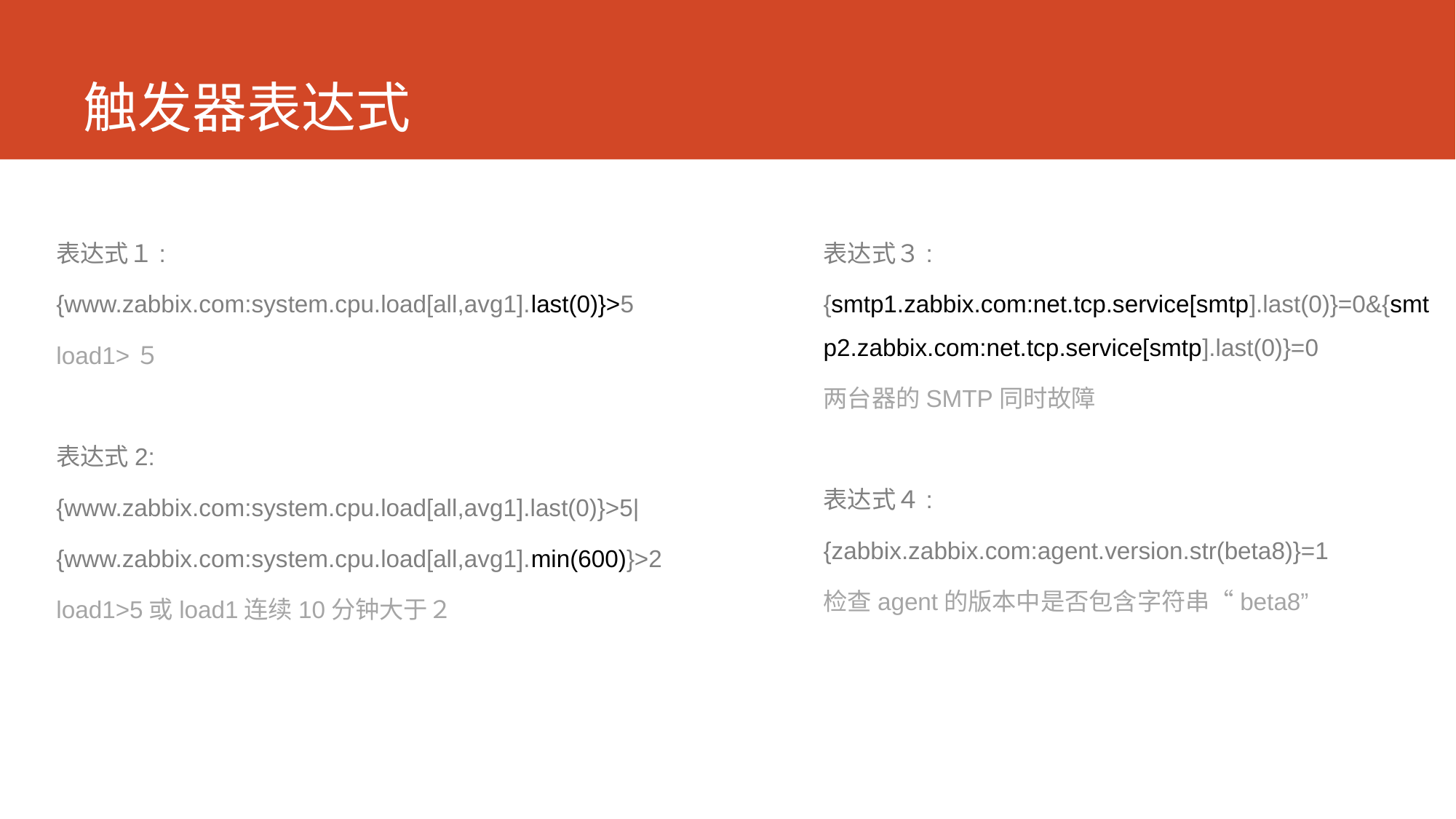

# 触发器表达式
表达式１:
{www.zabbix.com:system.cpu.load[all,avg1].last(0)}>5
load1>５

表达式2:
{www.zabbix.com:system.cpu.load[all,avg1].last(0)}>5|
{www.zabbix.com:system.cpu.load[all,avg1].min(600)}>2
load1>5或load1连续10分钟大于２
表达式３:
{smtp1.zabbix.com:net.tcp.service[smtp].last(0)}=0&{smtp2.zabbix.com:net.tcp.service[smtp].last(0)}=0
两台器的SMTP同时故障

表达式４:
{zabbix.zabbix.com:agent.version.str(beta8)}=1
检查agent的版本中是否包含字符串“beta8”